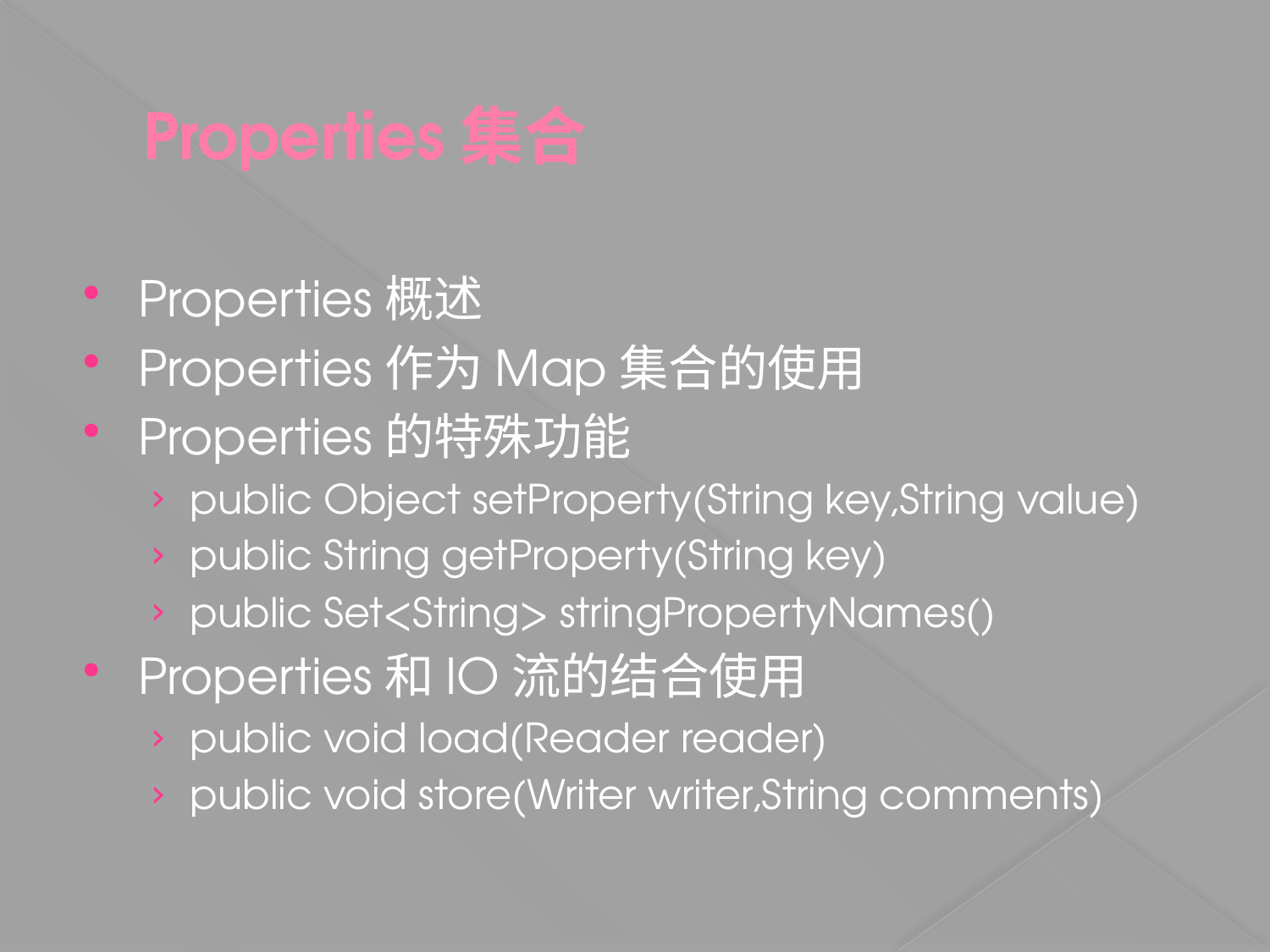

# Properties集合
Properties概述
Properties作为Map集合的使用
Properties的特殊功能
public Object setProperty(String key,String value)
public String getProperty(String key)
public Set<String> stringPropertyNames()
Properties和IO流的结合使用
public void load(Reader reader)
public void store(Writer writer,String comments)